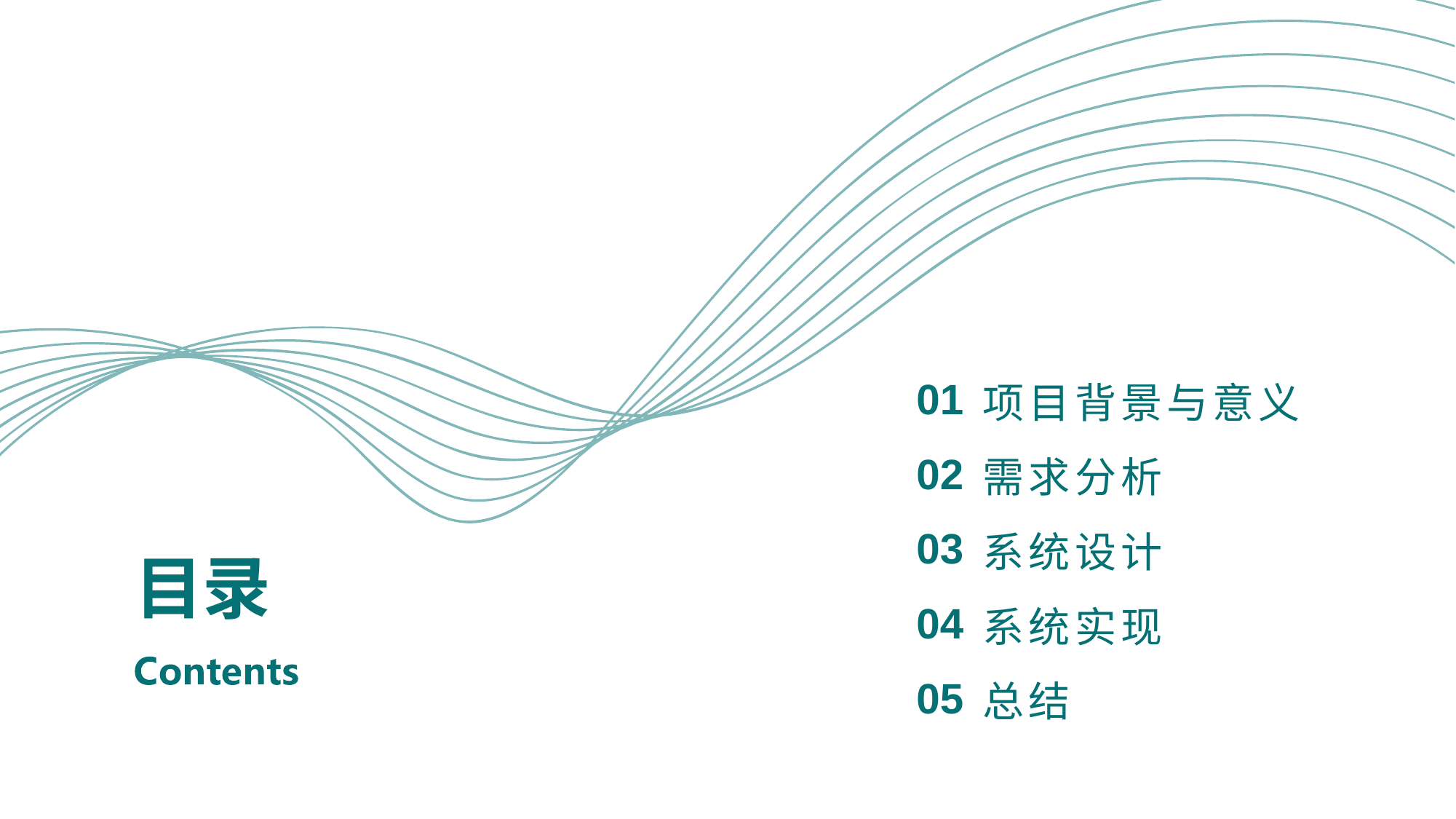

01
项目背景与意义
02
需求分析
# 目录
03
系统设计
04
系统实现
05
总结